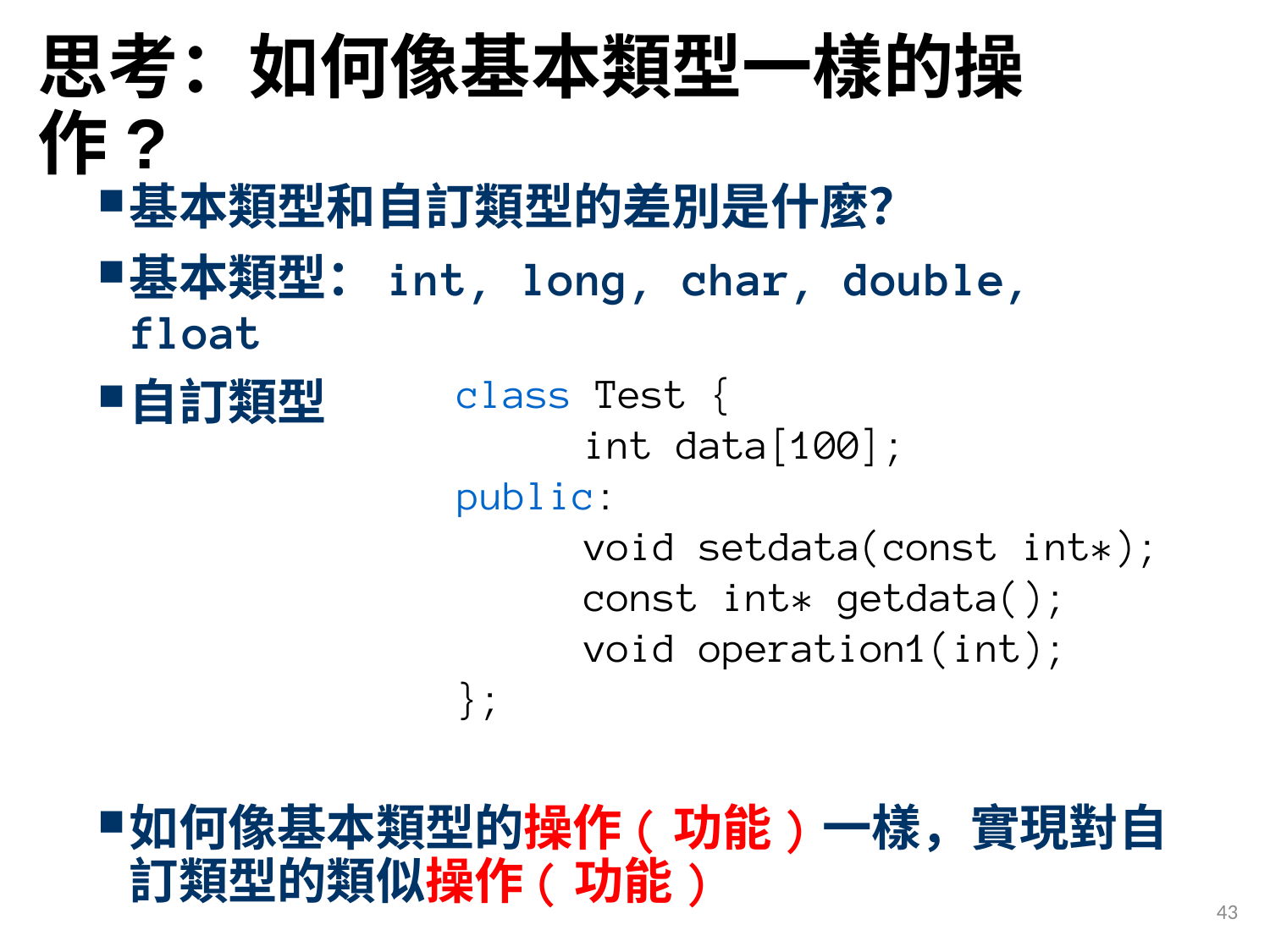

# 思考：如何像基本類型一樣的操作?
基本類型和自訂類型的差別是什麼？
基本類型：int, long, char, double, float
自訂類型

如何像基本類型的操作(功能)一樣，實現對自訂類型的類似操作(功能)
class Test {
	int data[100];
public:
	void setdata(const int*);
	const int* getdata();
	void operation1(int);
};
43